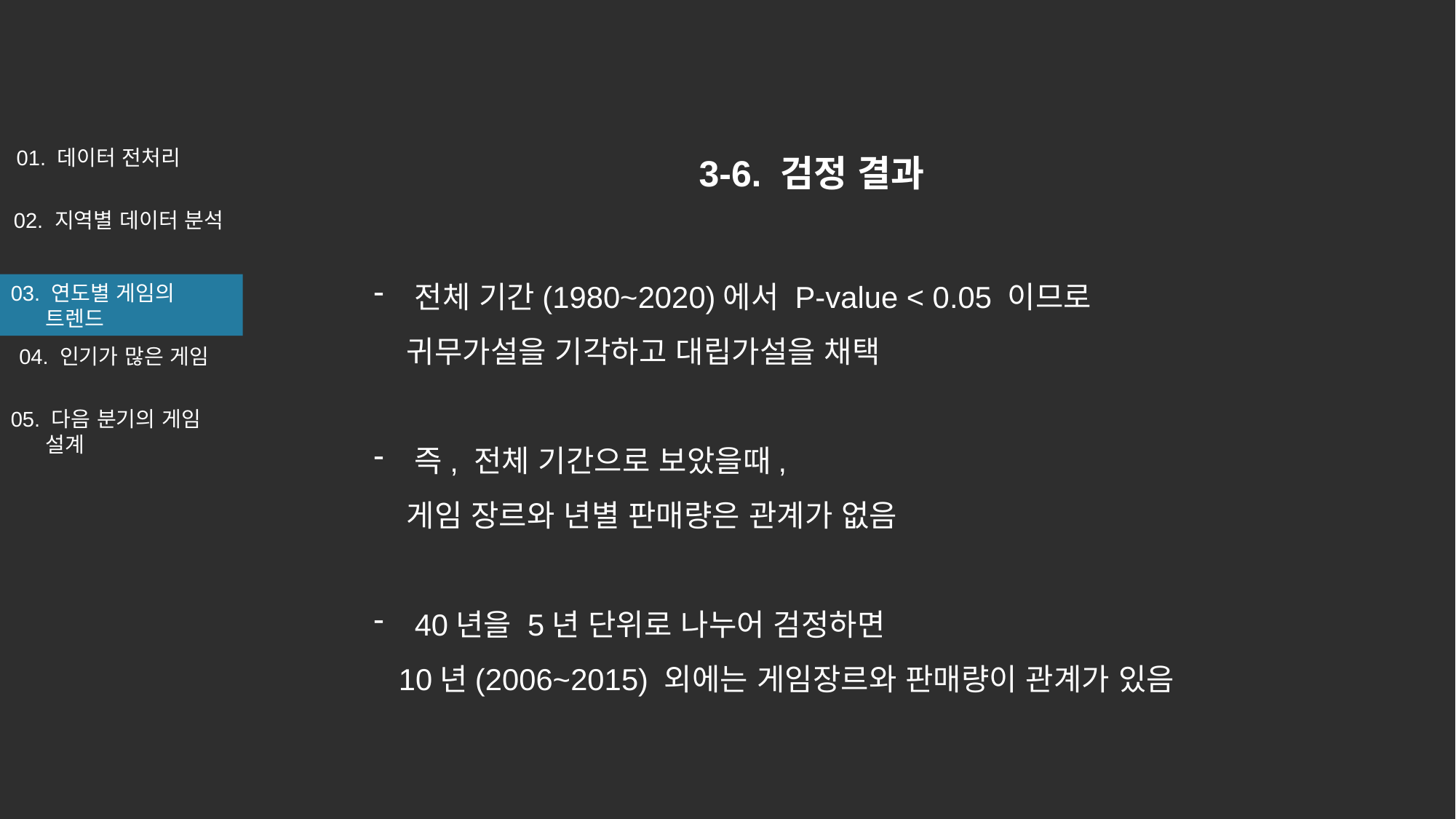

3-6. 검정 결과

전체 기간(1980~2020)에서 P-value < 0.05 이므로
   귀무가설을 기각하고 대립가설을 채택

즉, 전체 기간으로 보았을때,
   게임 장르와 년별 판매량은 관계가 없음

40년을 5년 단위로 나누어 검정하면
   10년(2006~2015) 외에는 게임장르와 판매량이 관계가 있음

01. 데이터 전처리
02. 지역별 데이터 분석
03. 연도별 게임의
     트렌드
04. 인기가 많은 게임
05. 다음 분기의 게임
     설계